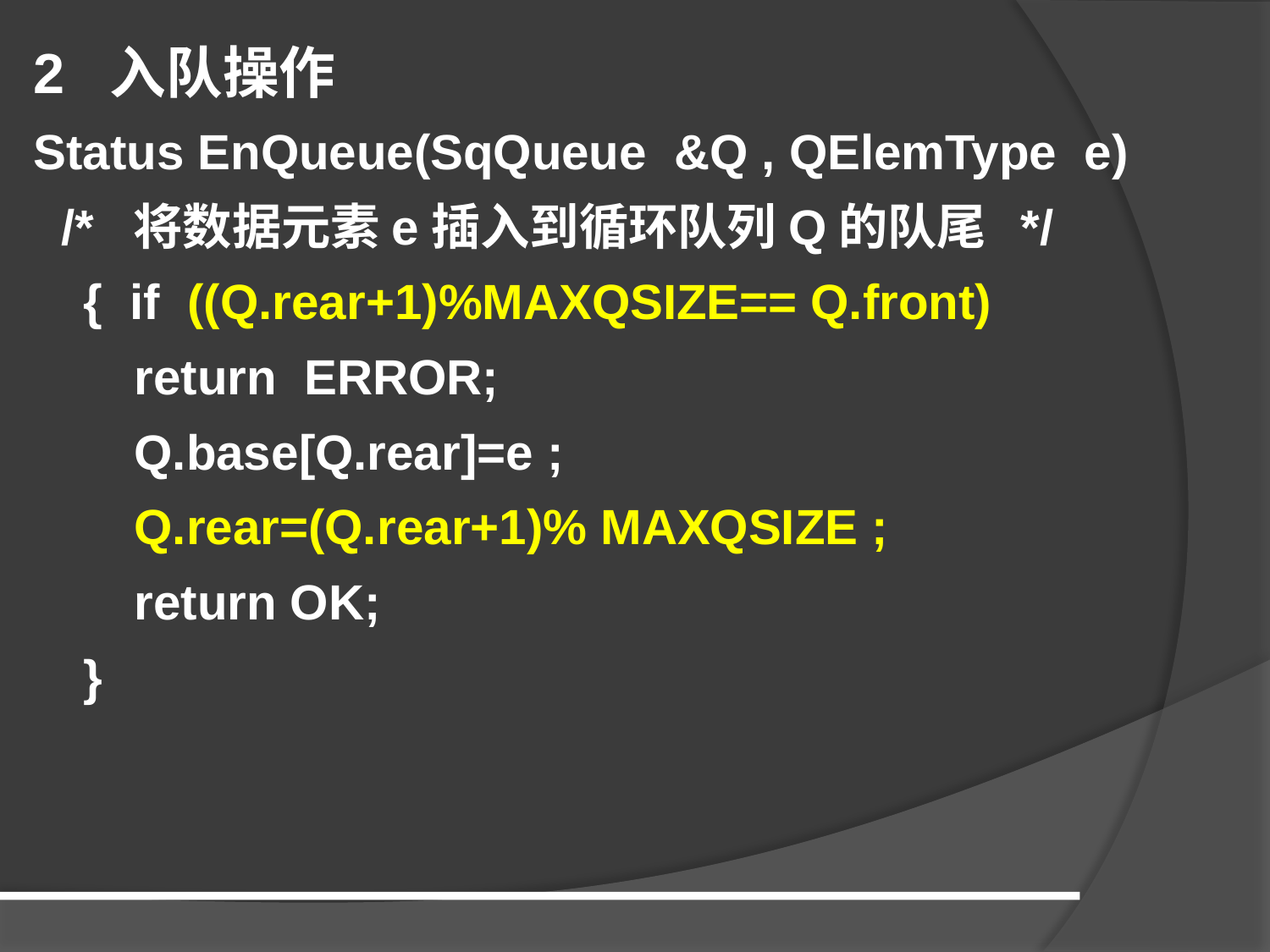

2  入队操作
Status EnQueue(SqQueue  &Q , QElemType  e)
  /*  将数据元素e插入到循环队列Q的队尾  */
{  if  ((Q.rear+1)%MAXQSIZE== Q.front)
return  ERROR;
Q.base[Q.rear]=e ;
Q.rear=(Q.rear+1)% MAXQSIZE ;
return OK;
}
#